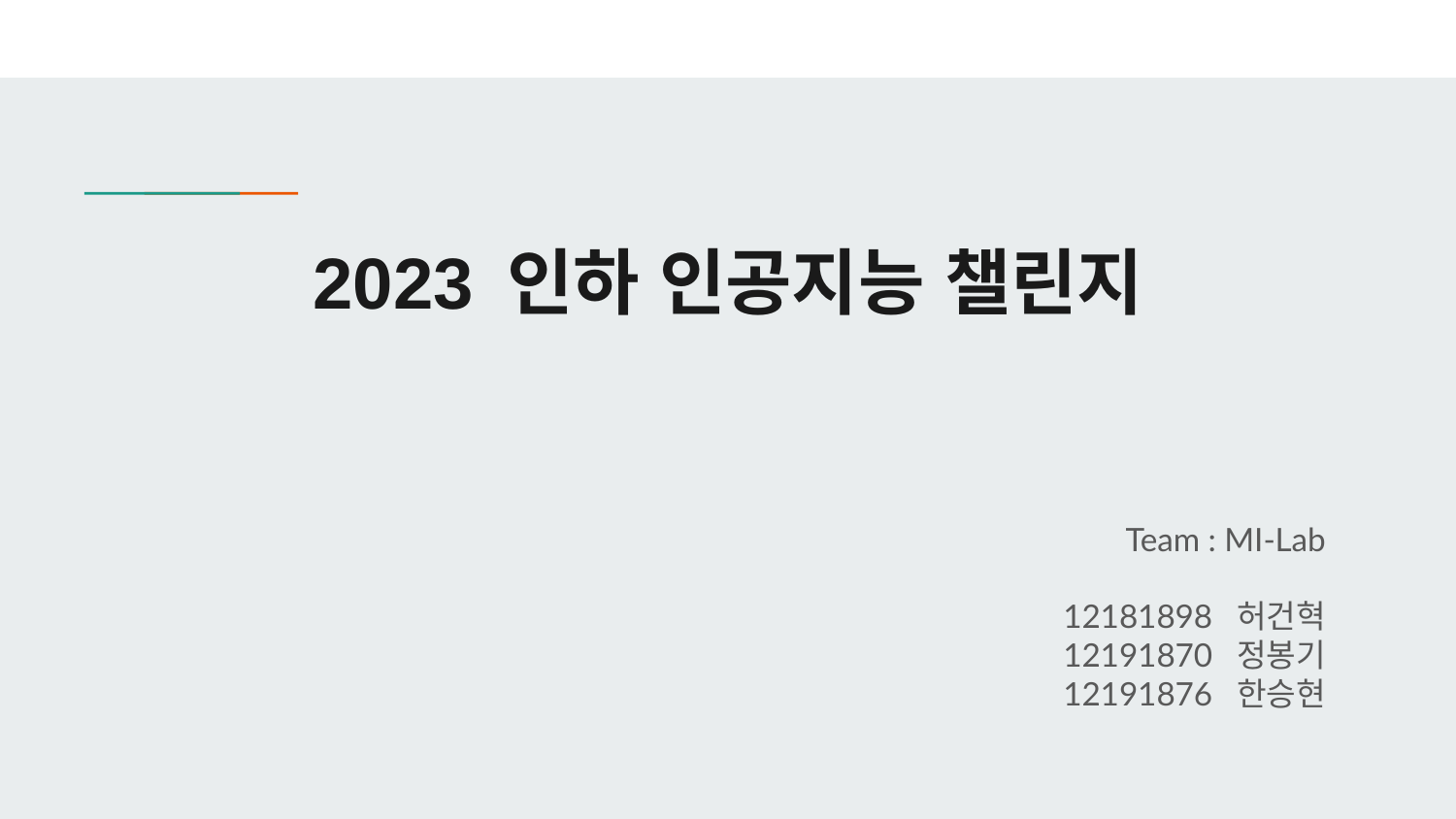

# 2023 인하 인공지능 챌린지
Team : MI-Lab

12181898  허건혁
12191870  정봉기
12191876  한승현